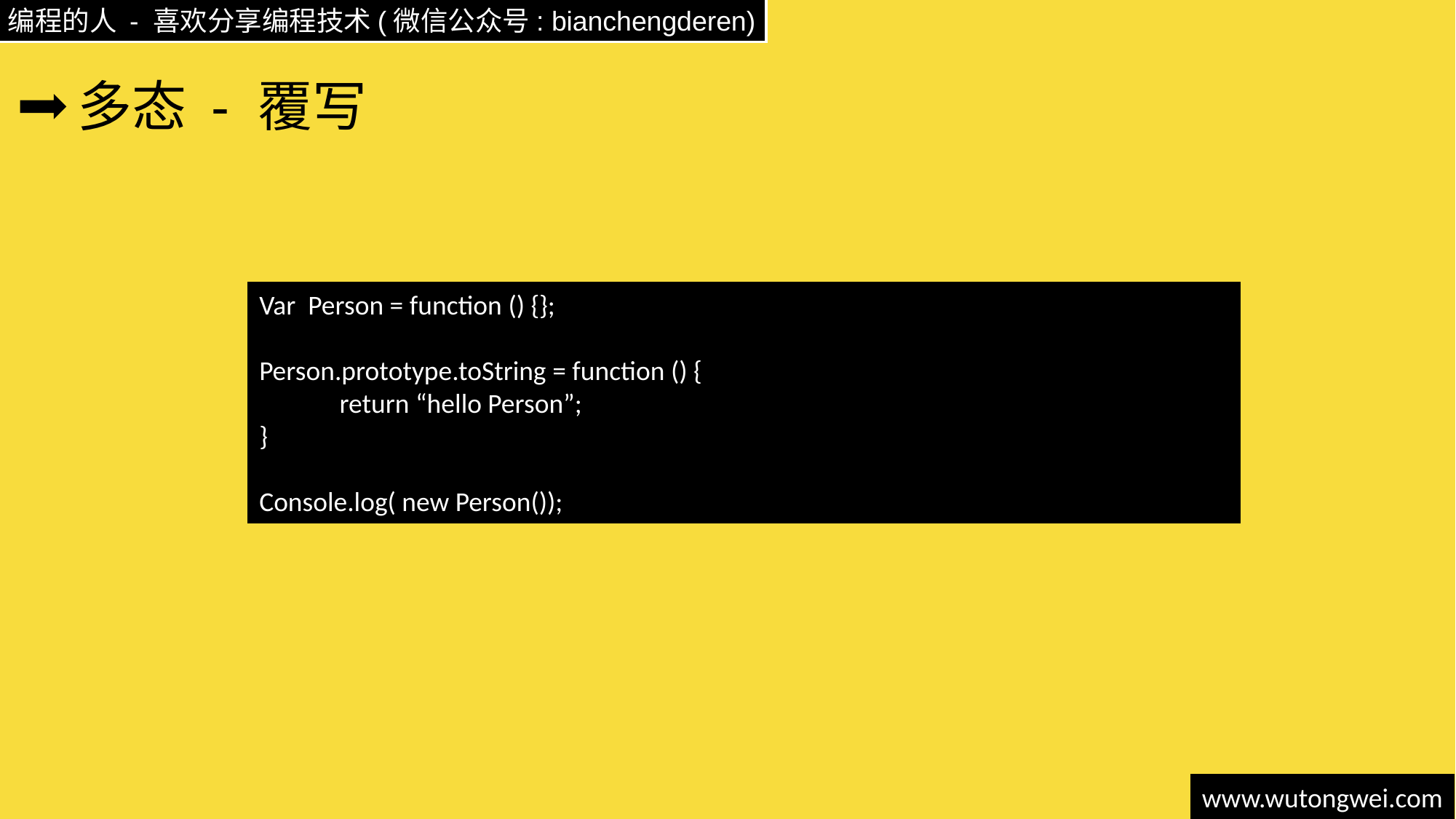

# 多态 - 覆写
Var  Person = function () {};

Person.prototype.toString = function () {
             return “hello Person”;
}

Console.log( new Person());